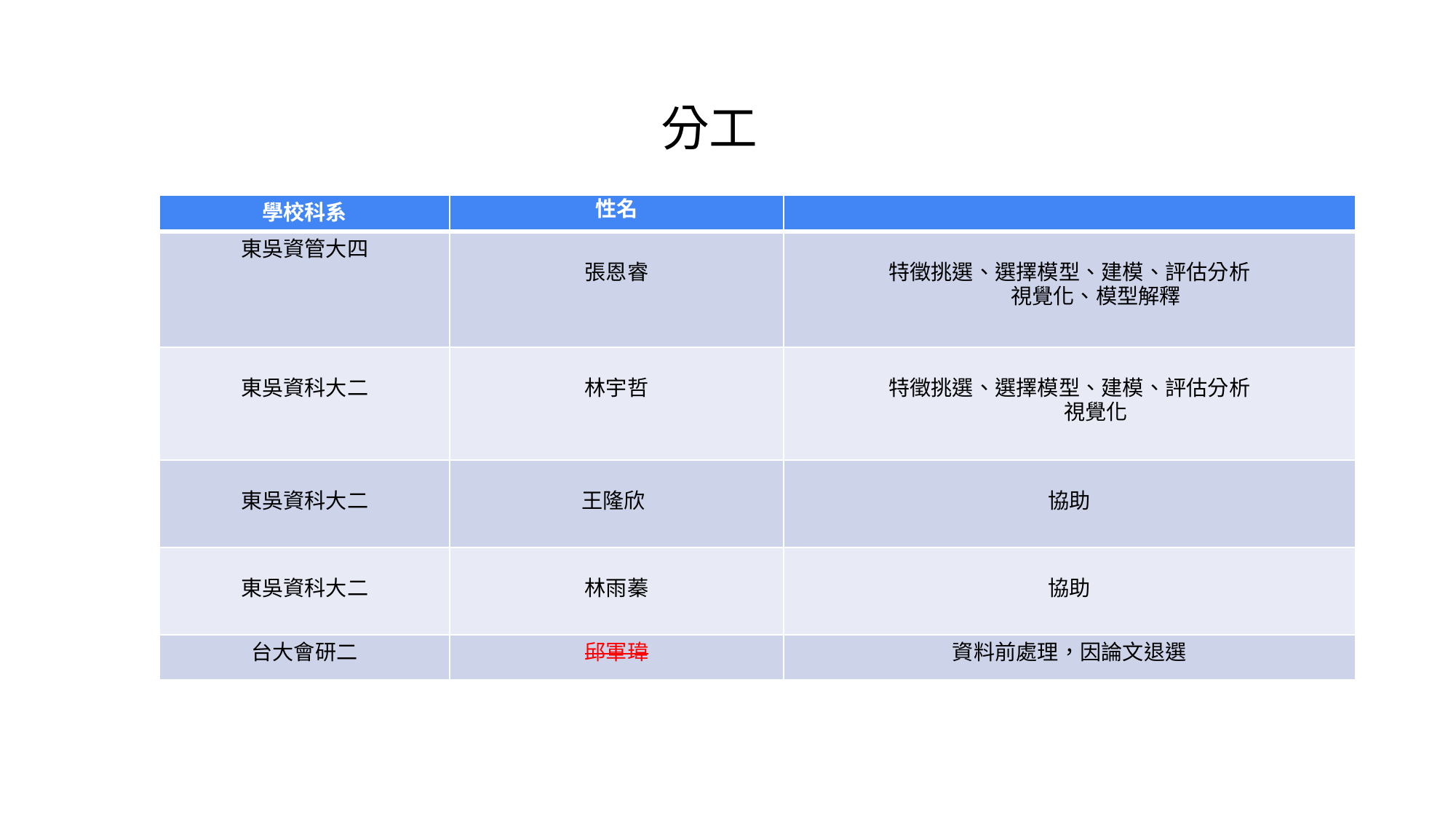

分工

| 學校科系 | 性名 |  |
| --- | --- | --- |
| 東吳資管大四 | 張恩睿 | 特徵挑選、選擇模型、建模、評估分析 視覺化、模型解釋 |
| 東吳資科大二 | 林宇哲 | 特徵挑選、選擇模型、建模、評估分析 視覺化 |
| 東吳資科大二 | 王隆欣 | 協助 |
| 東吳資科大二 | 林雨蓁 | 協助 |
| 台大會研二 | 邱軍瑋 | 資料前處理，因論文退選 |